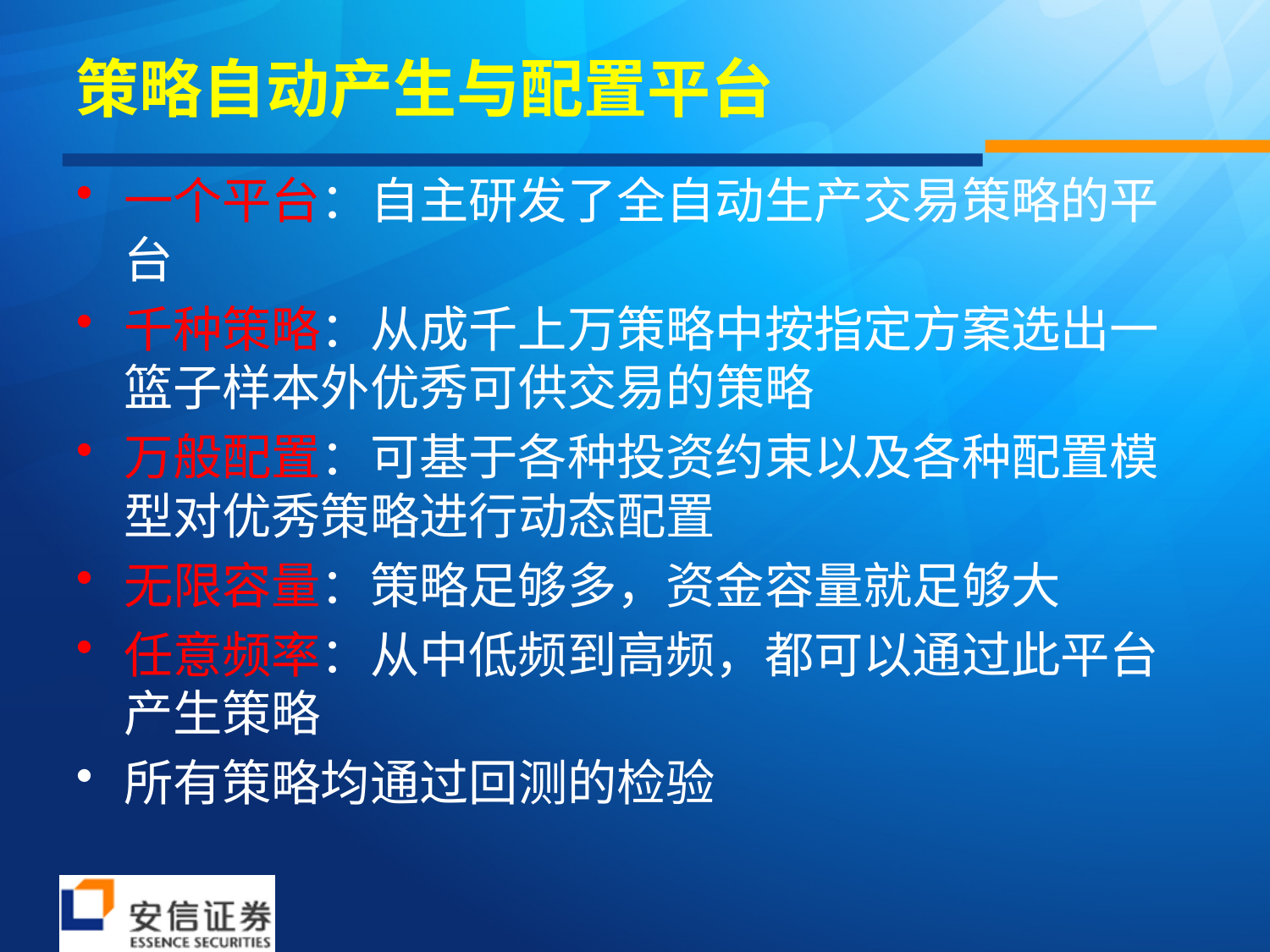

# 策略自动产生与配置平台
一个平台：自主研发了全自动生产交易策略的平台
千种策略：从成千上万策略中按指定方案选出一篮子样本外优秀可供交易的策略
万般配置：可基于各种投资约束以及各种配置模型对优秀策略进行动态配置
无限容量：策略足够多，资金容量就足够大
任意频率：从中低频到高频，都可以通过此平台产生策略
所有策略均通过回测的检验